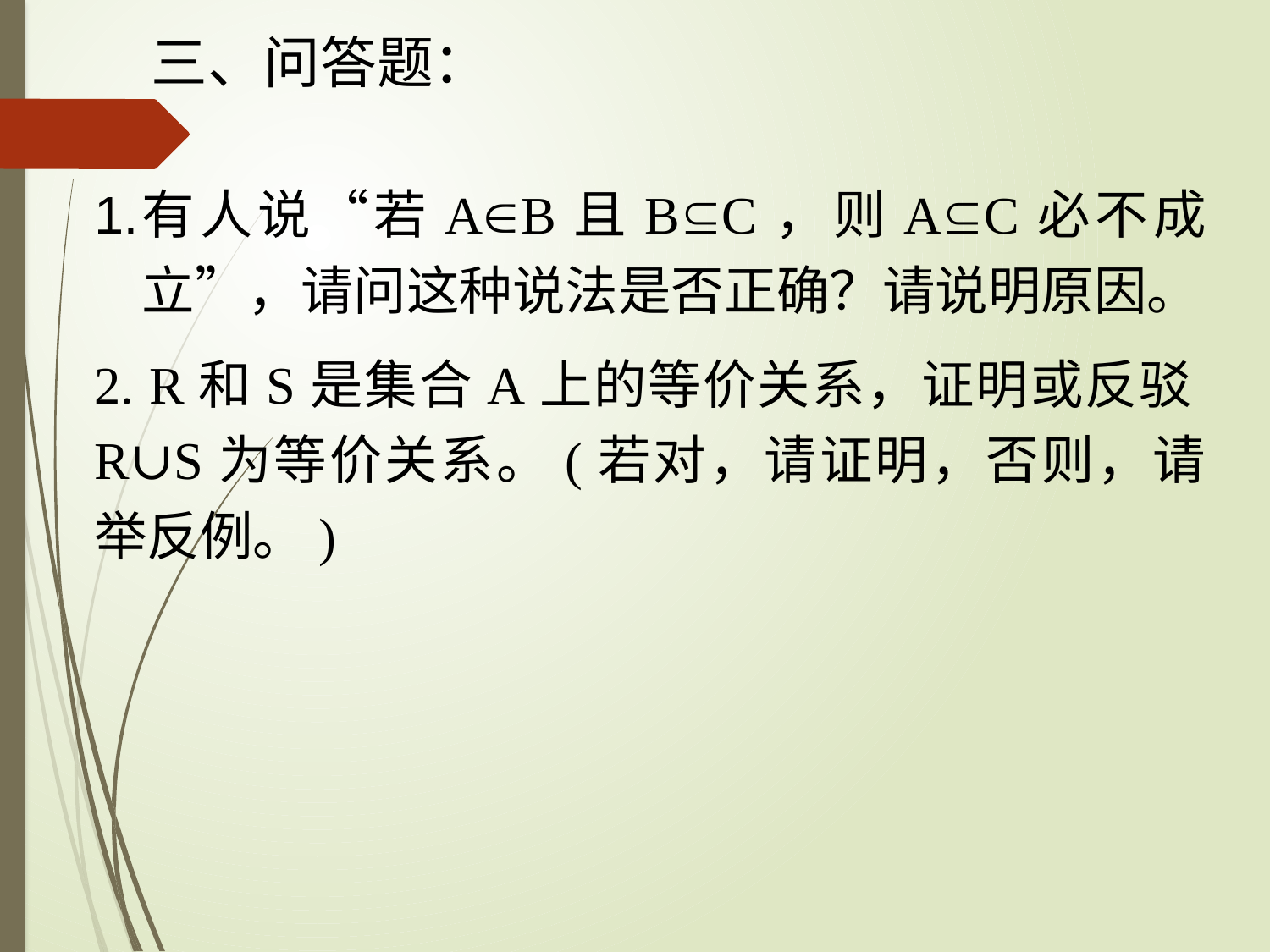

# 三、问答题：
有人说“若A∈B且B⊆C，则A⊆C必不成立”，请问这种说法是否正确？请说明原因。
2. R和S是集合A上的等价关系，证明或反驳R∪S为等价关系。(若对，请证明，否则，请举反例。)